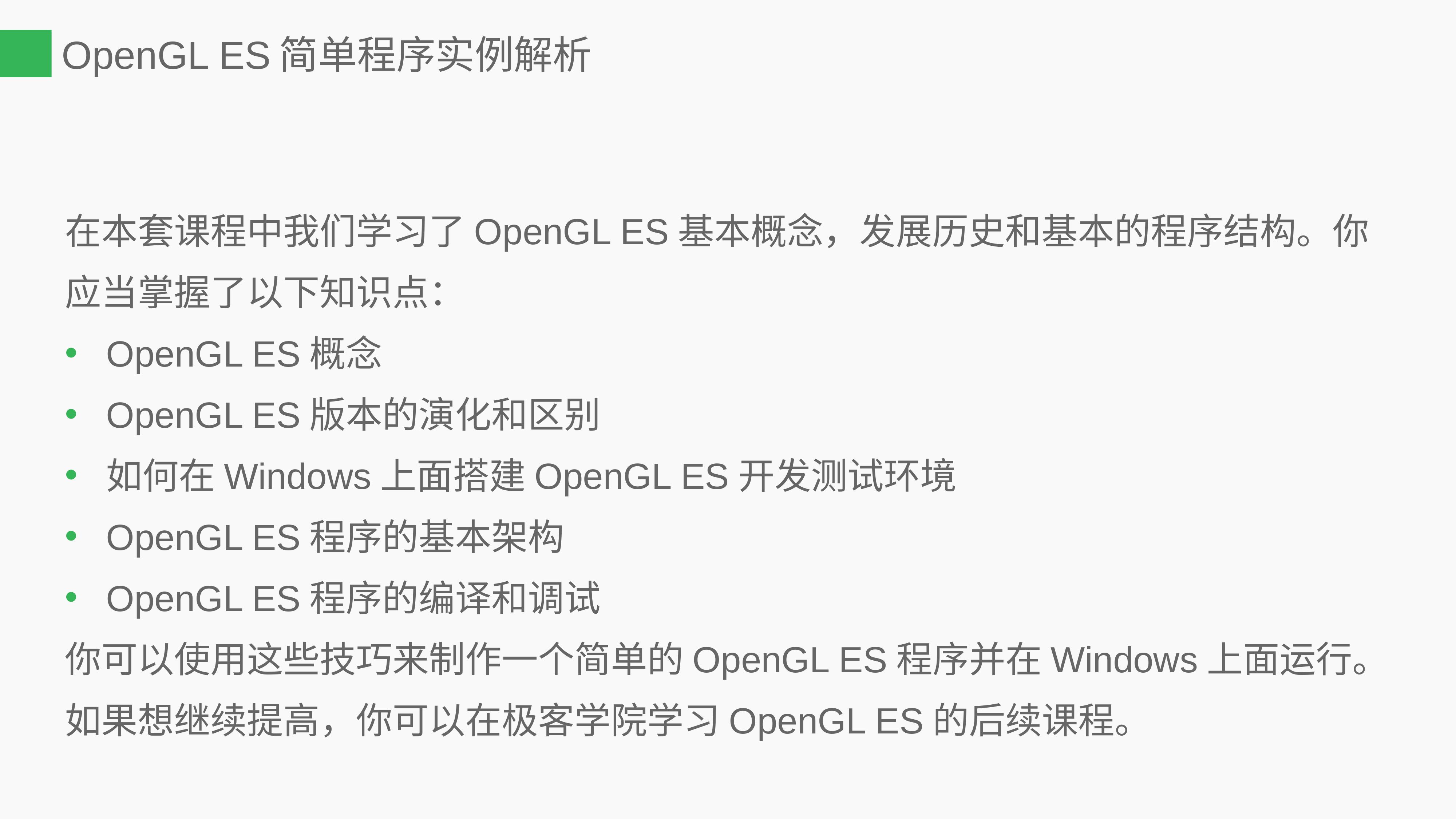

# OpenGL ES简单程序实例解析
在本套课程中我们学习了OpenGL ES基本概念，发展历史和基本的程序结构。你应当掌握了以下知识点：
OpenGL ES概念
OpenGL ES版本的演化和区别
如何在Windows上面搭建OpenGL ES开发测试环境
OpenGL ES程序的基本架构
OpenGL ES程序的编译和调试
你可以使用这些技巧来制作一个简单的OpenGL ES程序并在Windows上面运行。如果想继续提高，你可以在极客学院学习OpenGL ES的后续课程。